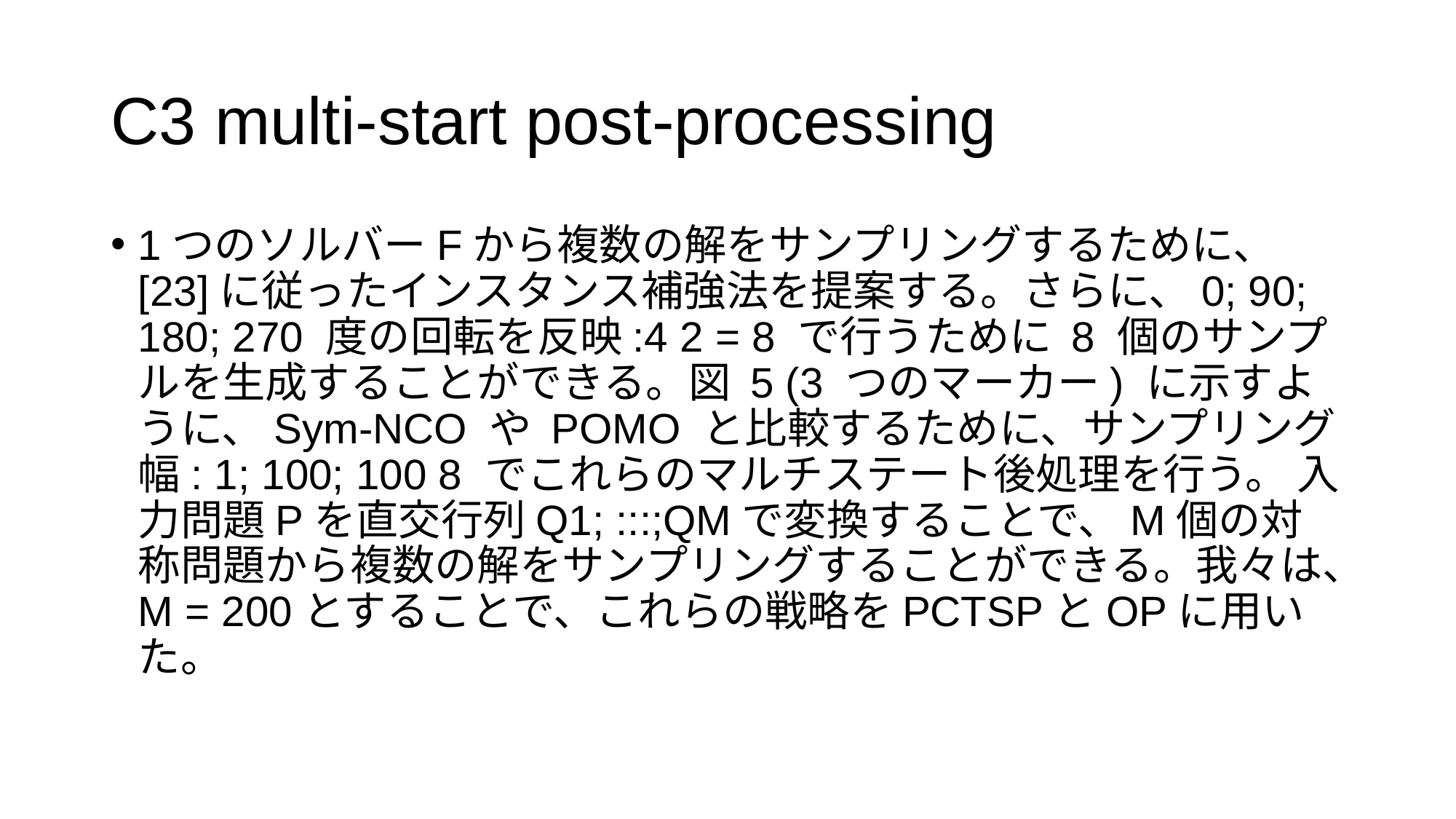

# C3 multi-start post-processing
1つのソルバーFから複数の解をサンプリングするために、[23]に従ったインスタンス補強法を提案する。さらに、0; 90; 180; 270 度の回転を反映:4 2 = 8 で行うために 8 個のサンプルを生成することができる。図 5 (3 つのマーカー) に示すように、Sym-NCO や POMO と比較するために、サンプリング幅: 1; 100; 100 8 でこれらのマルチステート後処理を行う。 入力問題Pを直交行列Q1; :::;QMで変換することで、M個の対称問題から複数の解をサンプリングすることができる。我々は、M = 200とすることで、これらの戦略をPCTSPとOPに用いた。